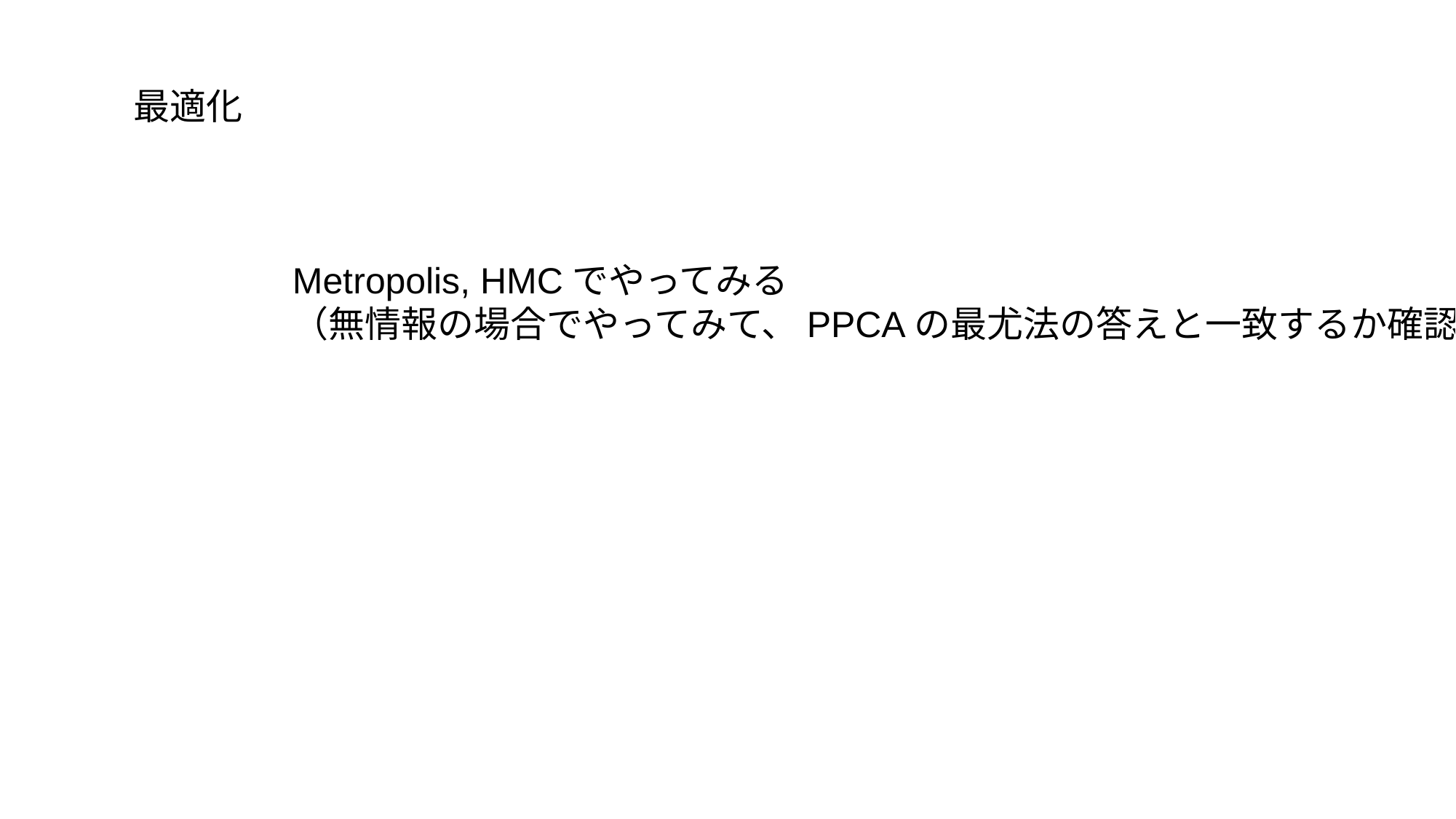

最適化
Metropolis, HMCでやってみる
（無情報の場合でやってみて、PPCAの最尤法の答えと一致するか確認）